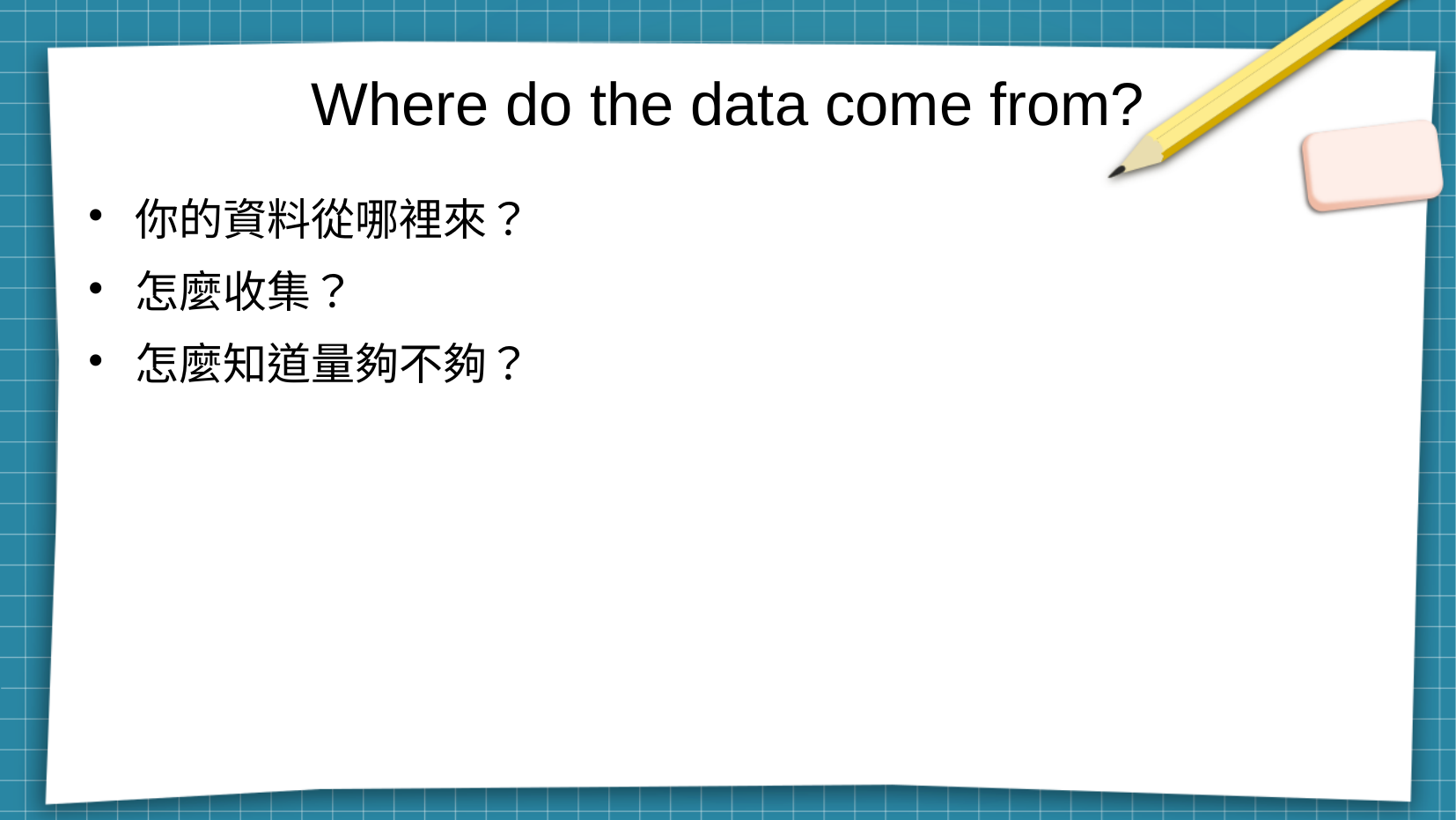

Where do the data come from?
你的資料從哪裡來？
怎麼收集？
怎麼知道量夠不夠？